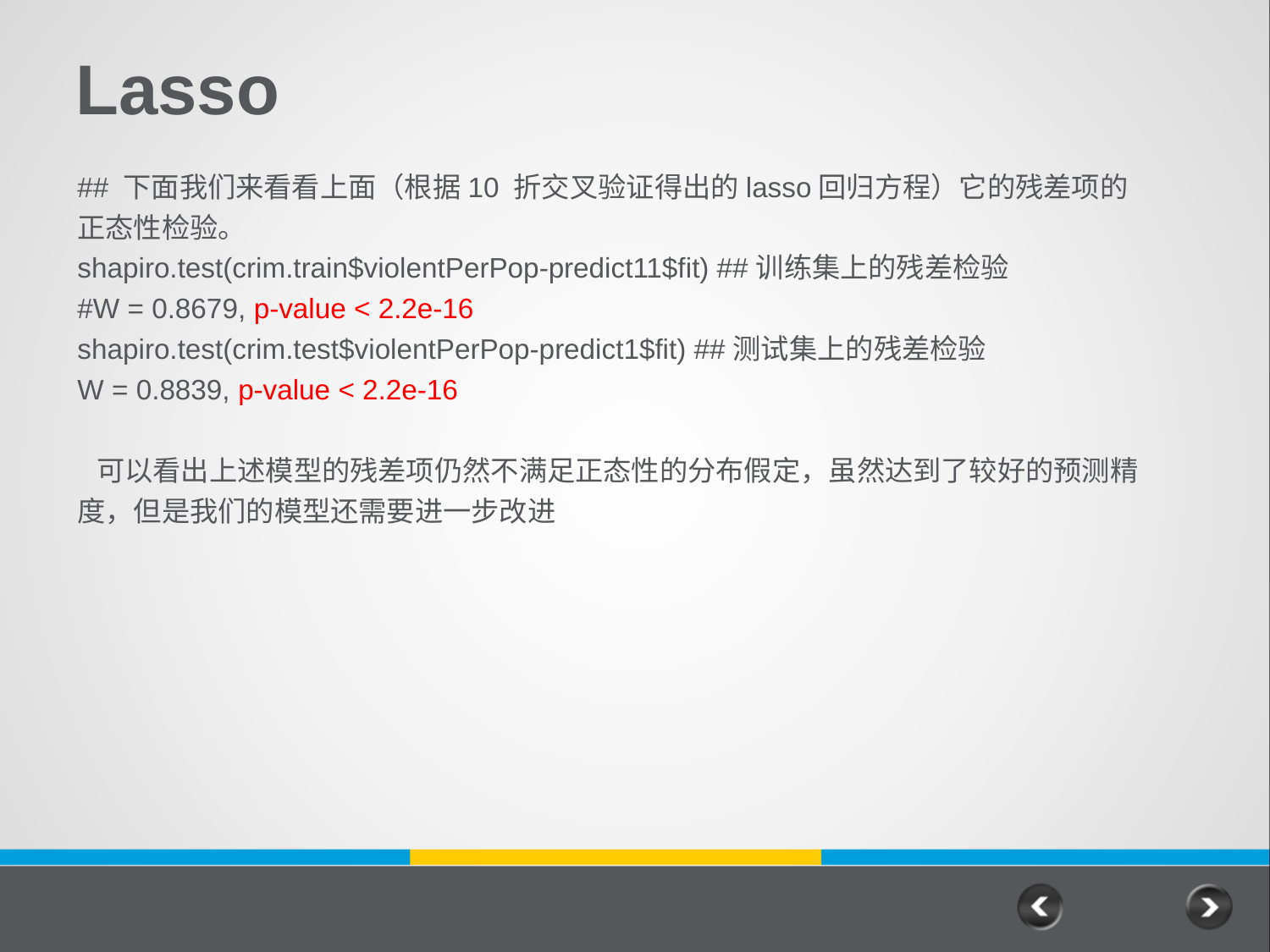

# Lasso
## 下面我们来看看上面（根据10 折交叉验证得出的lasso回归方程）它的残差项的正态性检验。
shapiro.test(crim.train$violentPerPop-predict11$fit) ##训练集上的残差检验
#W = 0.8679, p-value < 2.2e-16
shapiro.test(crim.test$violentPerPop-predict1$fit) ##测试集上的残差检验
W = 0.8839, p-value < 2.2e-16

  可以看出上述模型的残差项仍然不满足正态性的分布假定，虽然达到了较好的预测精度，但是我们的模型还需要进一步改进
39